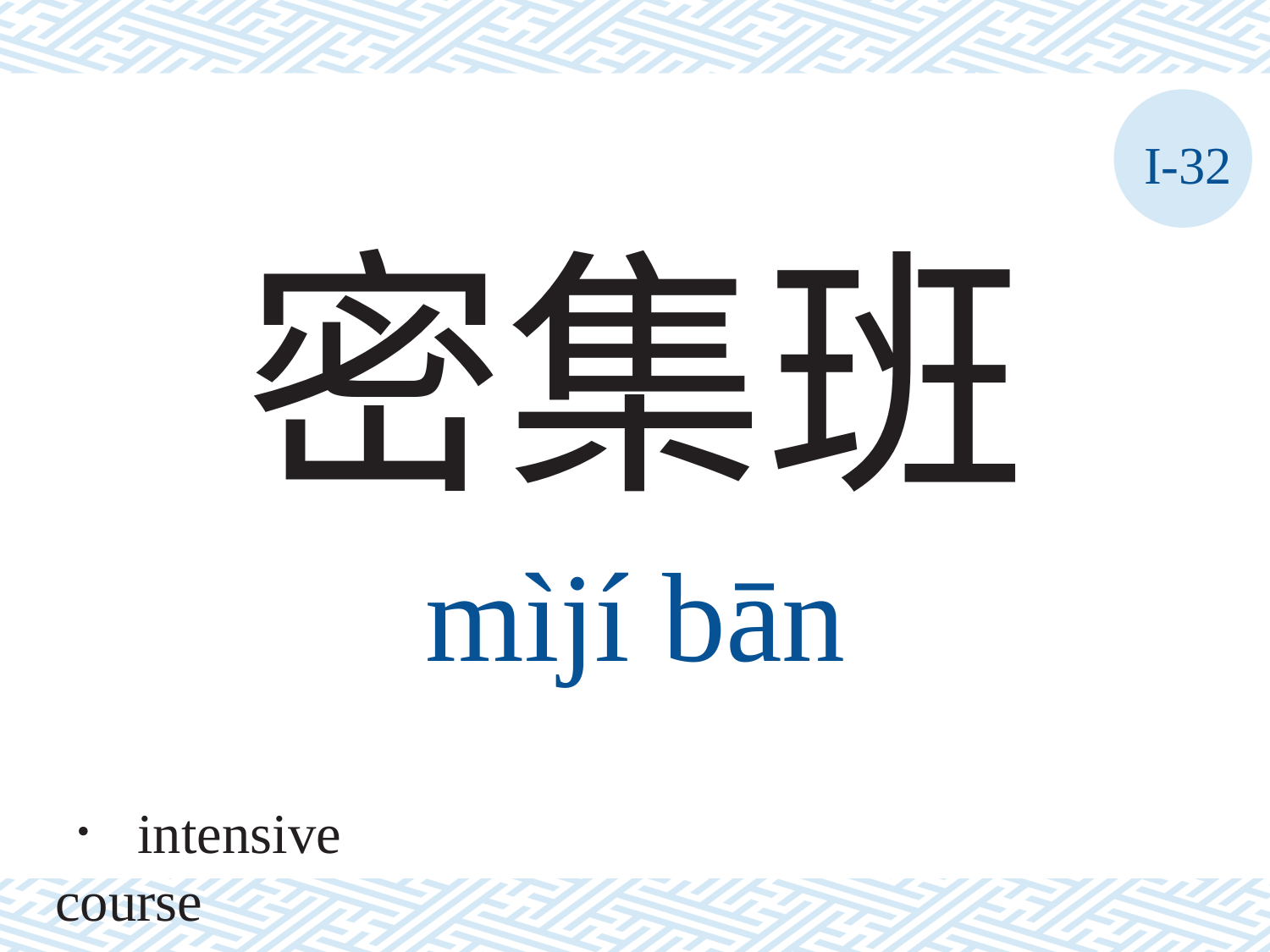

I-32
密集班
mìjí	bān
． intensive course